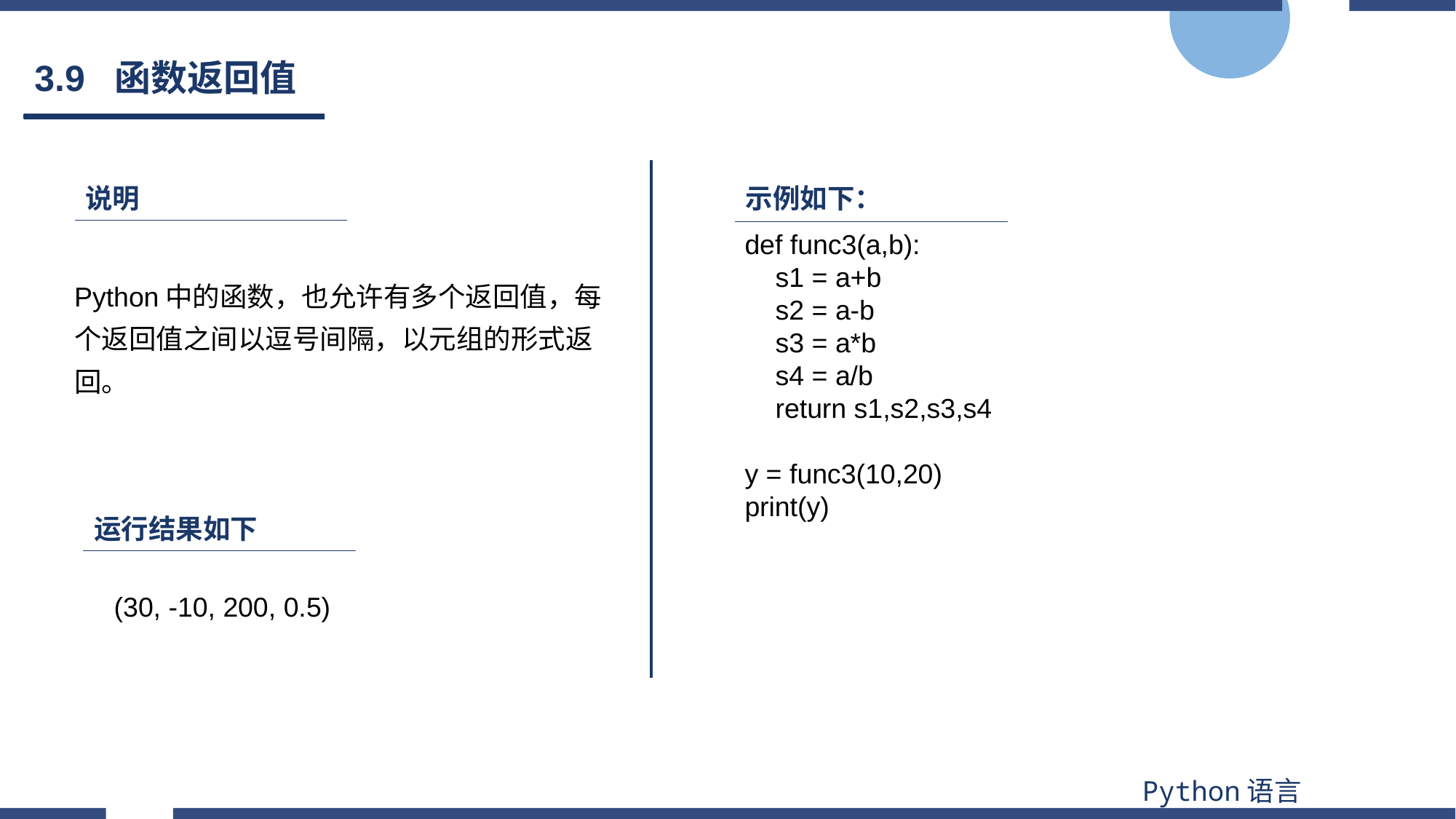

# 3.9  函数返回值
说明
示例如下：
def func3(a,b):
    s1 = a+b
    s2 = a-b
    s3 = a*b
    s4 = a/b
    return s1,s2,s3,s4

y = func3(10,20)
print(y)

Python中的函数，也允许有多个返回值，每个返回值之间以逗号间隔，以元组的形式返回。
运行结果如下
(30, -10, 200, 0.5)